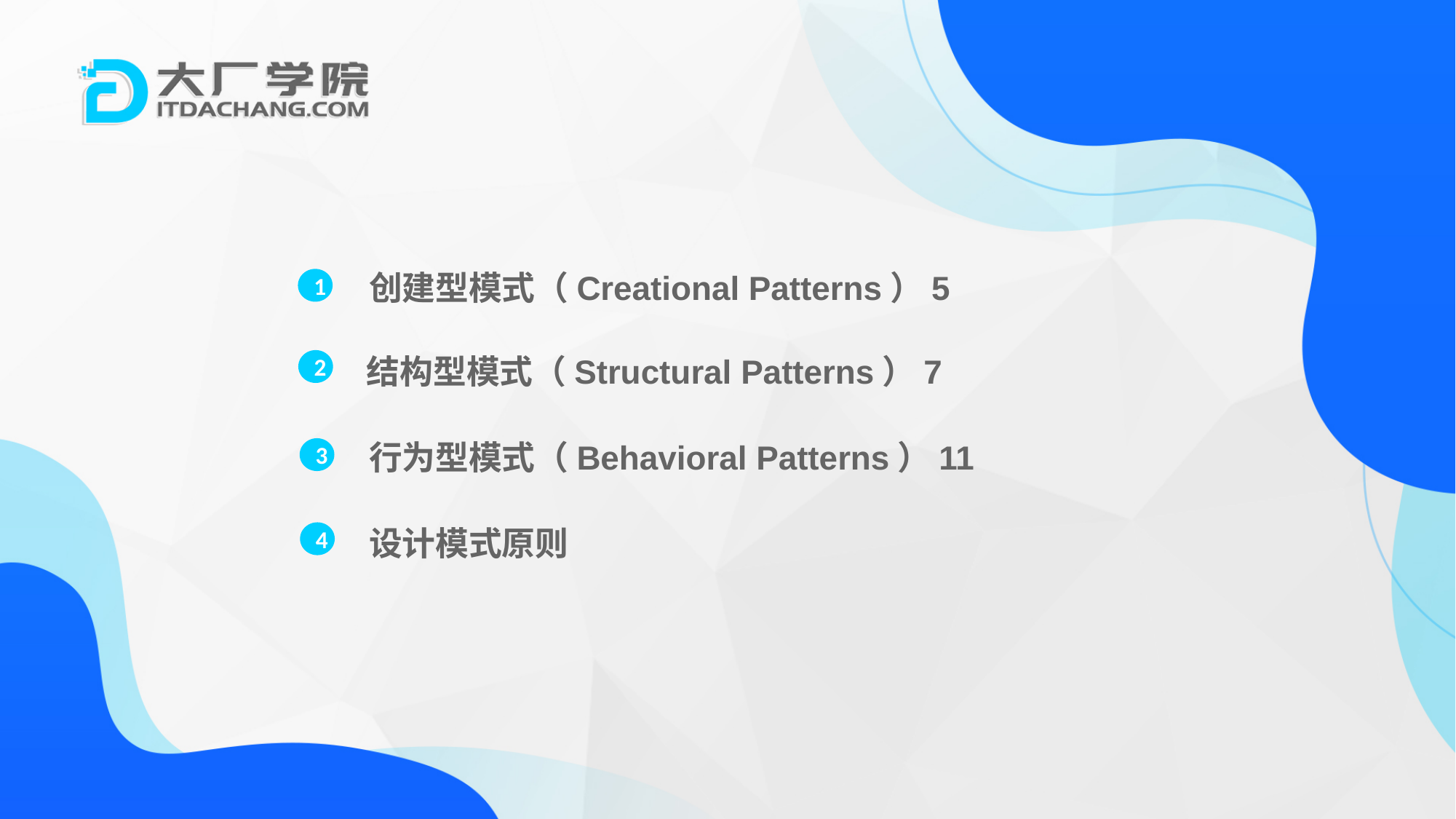

创建型模式（Creational Patterns）5
1
结构型模式（Structural Patterns）7
2
行为型模式（Behavioral Patterns）11
3
设计模式原则
4